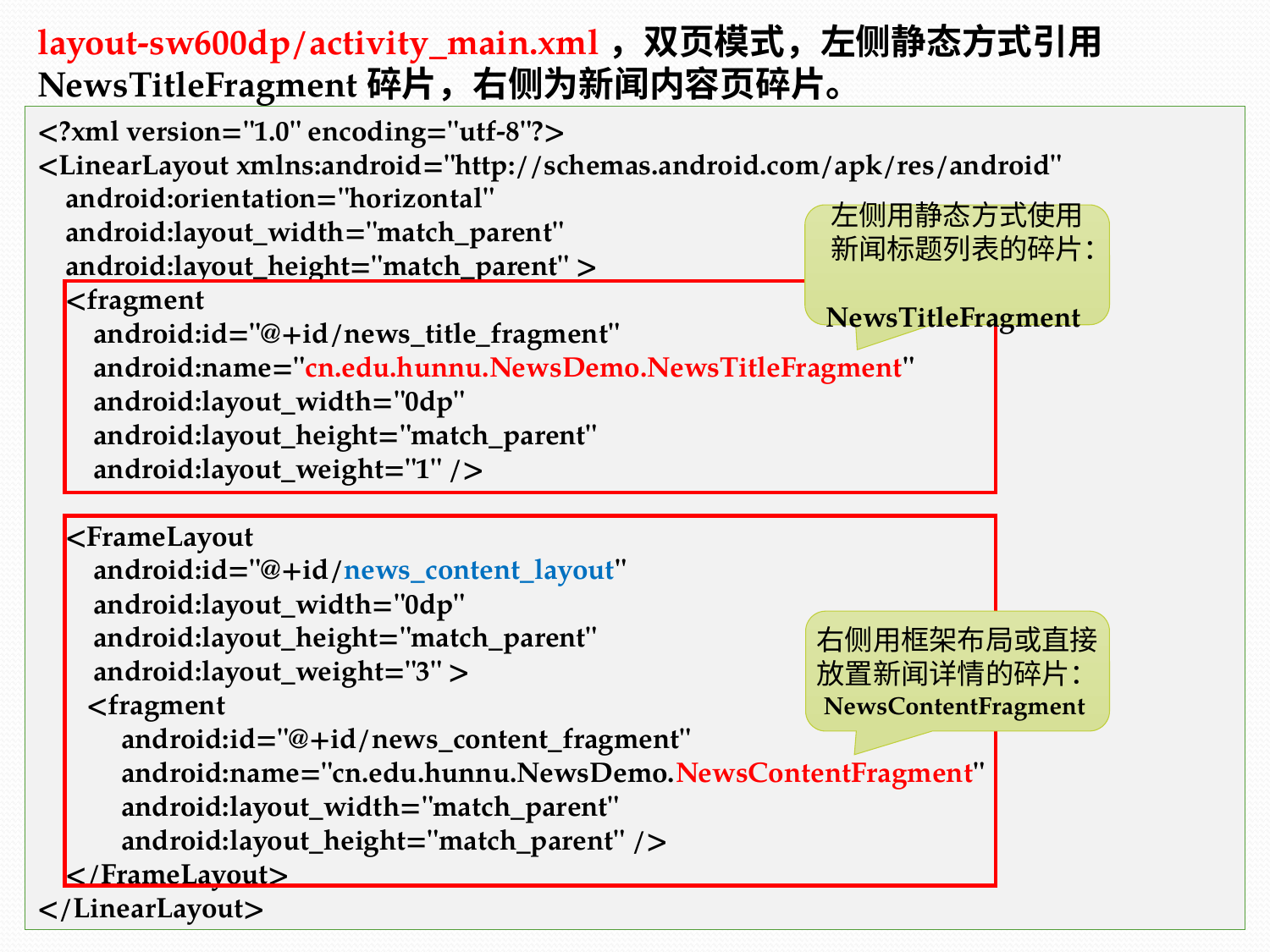

layout-sw600dp/activity_main.xml，双页模式，左侧静态方式引用NewsTitleFragment碎片，右侧为新闻内容页碎片。
<?xml version="1.0" encoding="utf-8"?>
<LinearLayout xmlns:android="http://schemas.android.com/apk/res/android"
    android:orientation="horizontal"
    android:layout_width="match_parent"
    android:layout_height="match_parent" >
    <fragment
        android:id="@+id/news_title_fragment"
        android:name="cn.edu.hunnu.NewsDemo.NewsTitleFragment"
        android:layout_width="0dp"
        android:layout_height="match_parent"
        android:layout_weight="1" />

    <FrameLayout
        android:id="@+id/news_content_layout"
        android:layout_width="0dp"
        android:layout_height="match_parent"
        android:layout_weight="3" >
       <fragment
            android:id="@+id/news_content_fragment"
            android:name="cn.edu.hunnu.NewsDemo.NewsContentFragment"
            android:layout_width="match_parent"
            android:layout_height="match_parent" />
    </FrameLayout>
</LinearLayout>
左侧用静态方式使用新闻标题列表的碎片： NewsTitleFragment

右侧用框架布局或直接放置新闻详情的碎片： NewsContentFragment